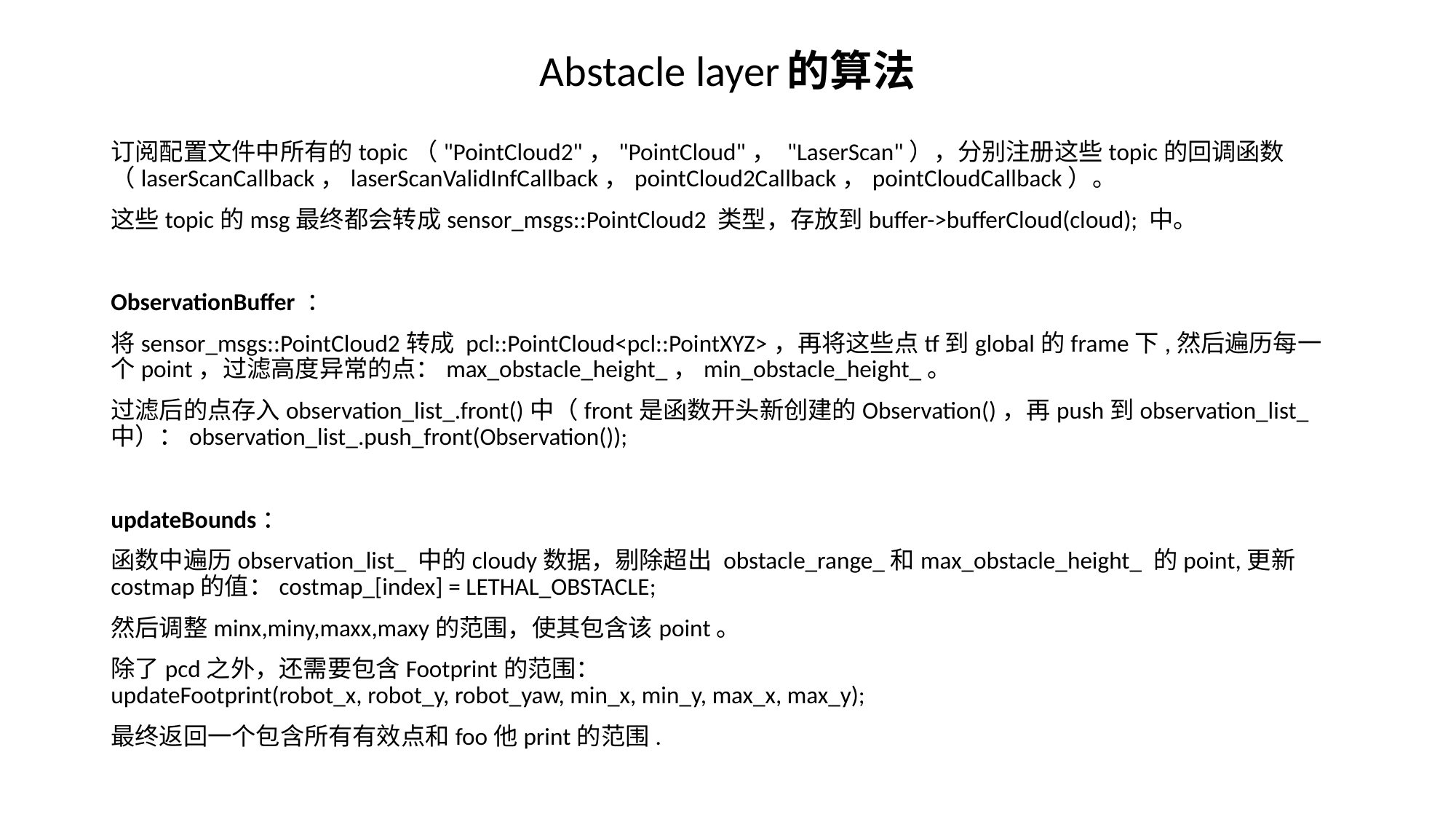

# Abstacle layer的算法
订阅配置文件中所有的topic（"PointCloud2"，"PointCloud"， "LaserScan"），分别注册这些topic的回调函数（laserScanCallback，laserScanValidInfCallback，pointCloud2Callback，pointCloudCallback）。
这些topic的msg最终都会转成sensor_msgs::PointCloud2 类型，存放到buffer->bufferCloud(cloud); 中。

ObservationBuffer ：
将sensor_msgs::PointCloud2转成 pcl::PointCloud<pcl::PointXYZ>，再将这些点tf到global的frame下,然后遍历每一个point，过滤高度异常的点：max_obstacle_height_，min_obstacle_height_。
过滤后的点存入observation_list_.front()中（front是函数开头新创建的Observation()，再push到observation_list_中）：observation_list_.push_front(Observation());

updateBounds：
函数中遍历observation_list_ 中的cloudy数据，剔除超出 obstacle_range_和max_obstacle_height_ 的point,更新costmap的值：costmap_[index] = LETHAL_OBSTACLE;
然后调整minx,miny,maxx,maxy的范围，使其包含该point。
除了pcd之外，还需要包含Footprint的范围：updateFootprint(robot_x, robot_y, robot_yaw, min_x, min_y, max_x, max_y);
最终返回一个包含所有有效点和foo他print的范围.